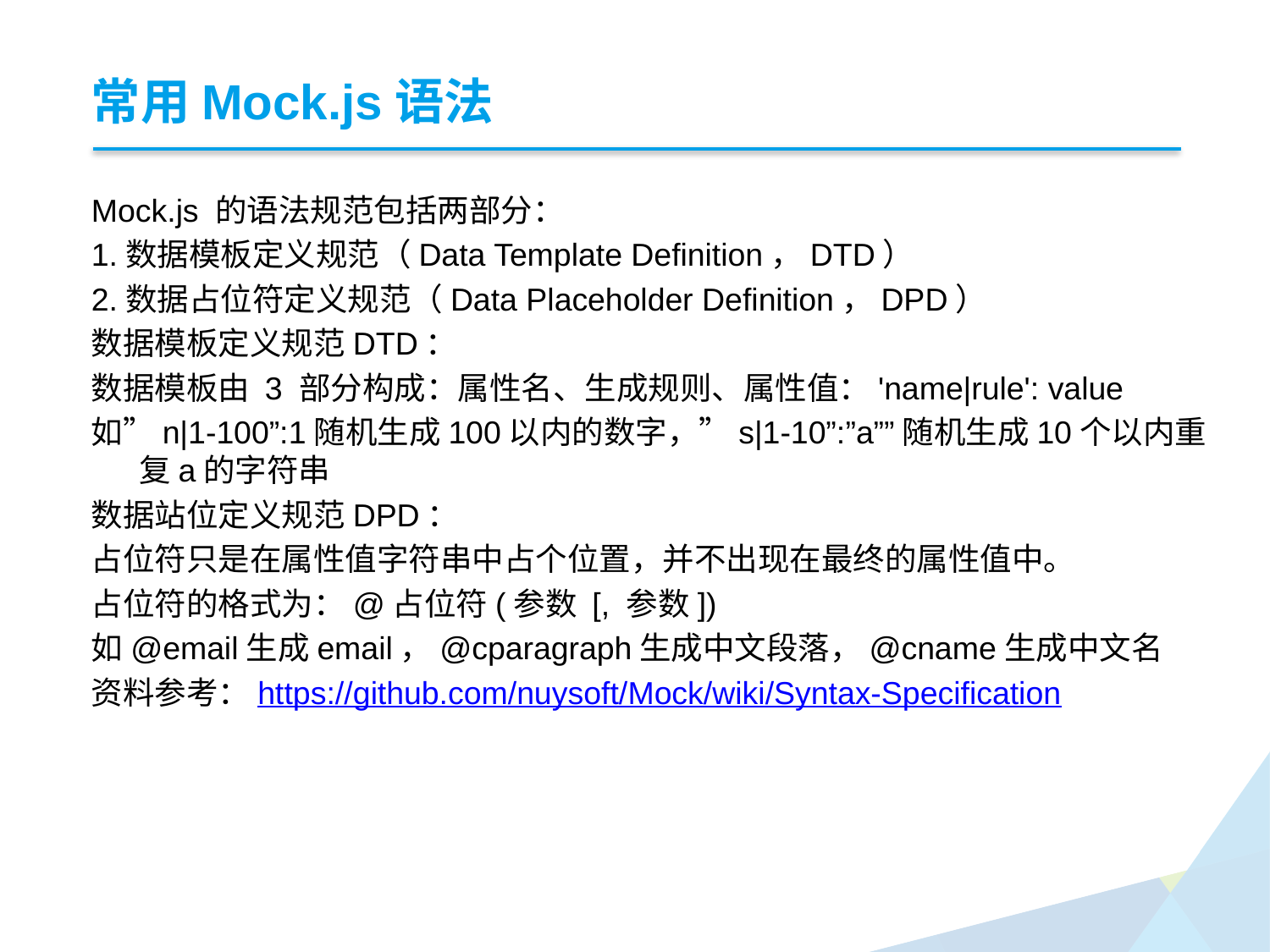

常用Mock.js语法
Mock.js 的语法规范包括两部分：
1.数据模板定义规范（Data Template Definition，DTD）
2.数据占位符定义规范（Data Placeholder Definition，DPD）
数据模板定义规范DTD：
数据模板由 3 部分构成：属性名、生成规则、属性值：'name|rule': value
如”n|1-100”:1随机生成100以内的数字，”s|1-10”:”a””随机生成10个以内重复a的字符串
数据站位定义规范DPD：
占位符只是在属性值字符串中占个位置，并不出现在最终的属性值中。
占位符的格式为：@占位符(参数 [, 参数])
如@email生成email，@cparagraph生成中文段落，@cname生成中文名
资料参考：https://github.com/nuysoft/Mock/wiki/Syntax-Specification